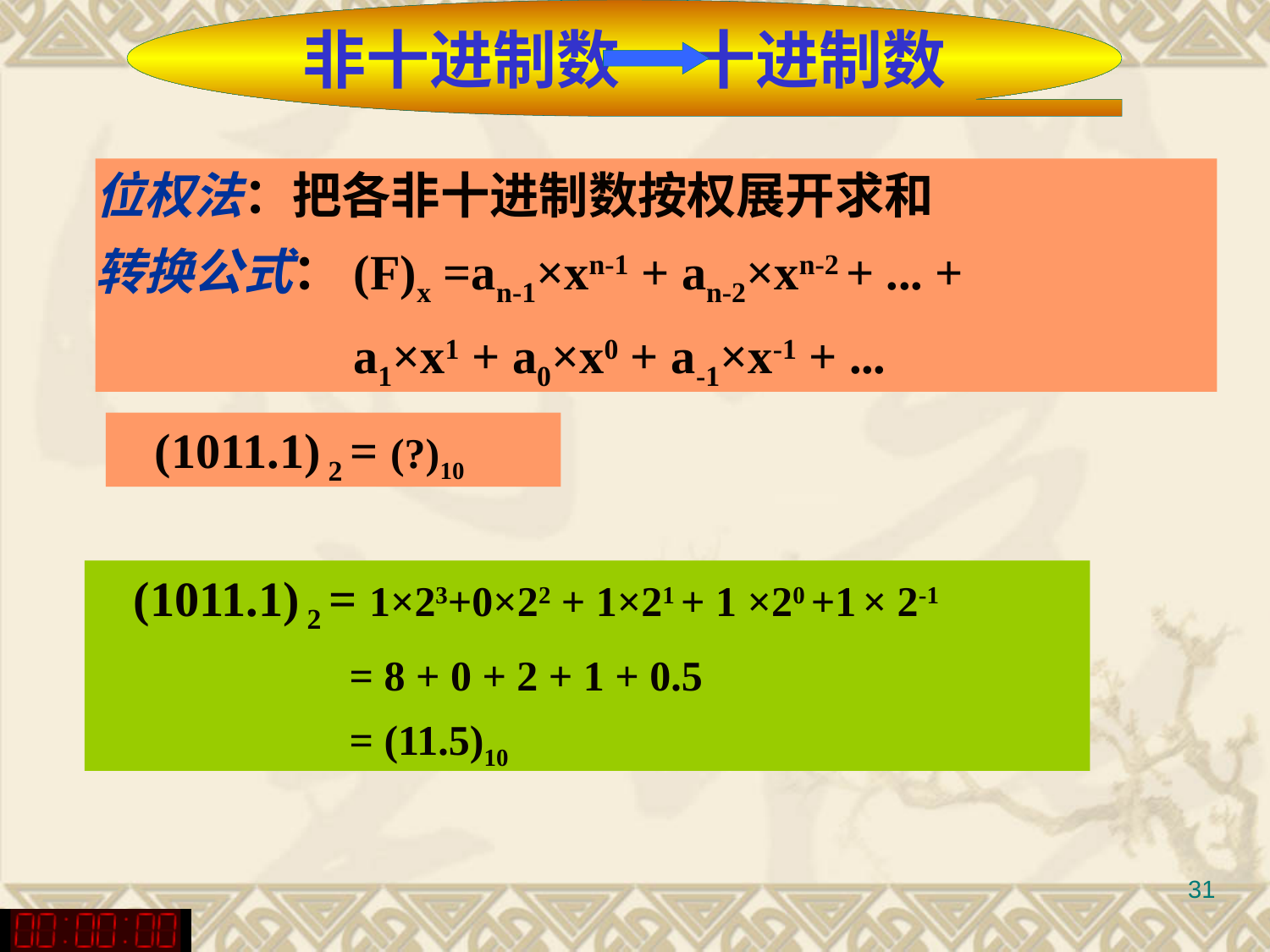

非十进制数     十进制数

位权法：把各非十进制数按权展开求和
转换公式：(F)x =an-1×xn-1 + an-2×xn-2 + ... +
                     a1×x1 + a0×x0 + a-1×x-1 + ...

    (1011.1) 2 = (?)10

    (1011.1) 2 = 1×23+0×22 + 1×21 + 1 ×20 +1 × 2-1
                         = 8 + 0 + 2 + 1 + 0.5
	             = (11.5)10
31